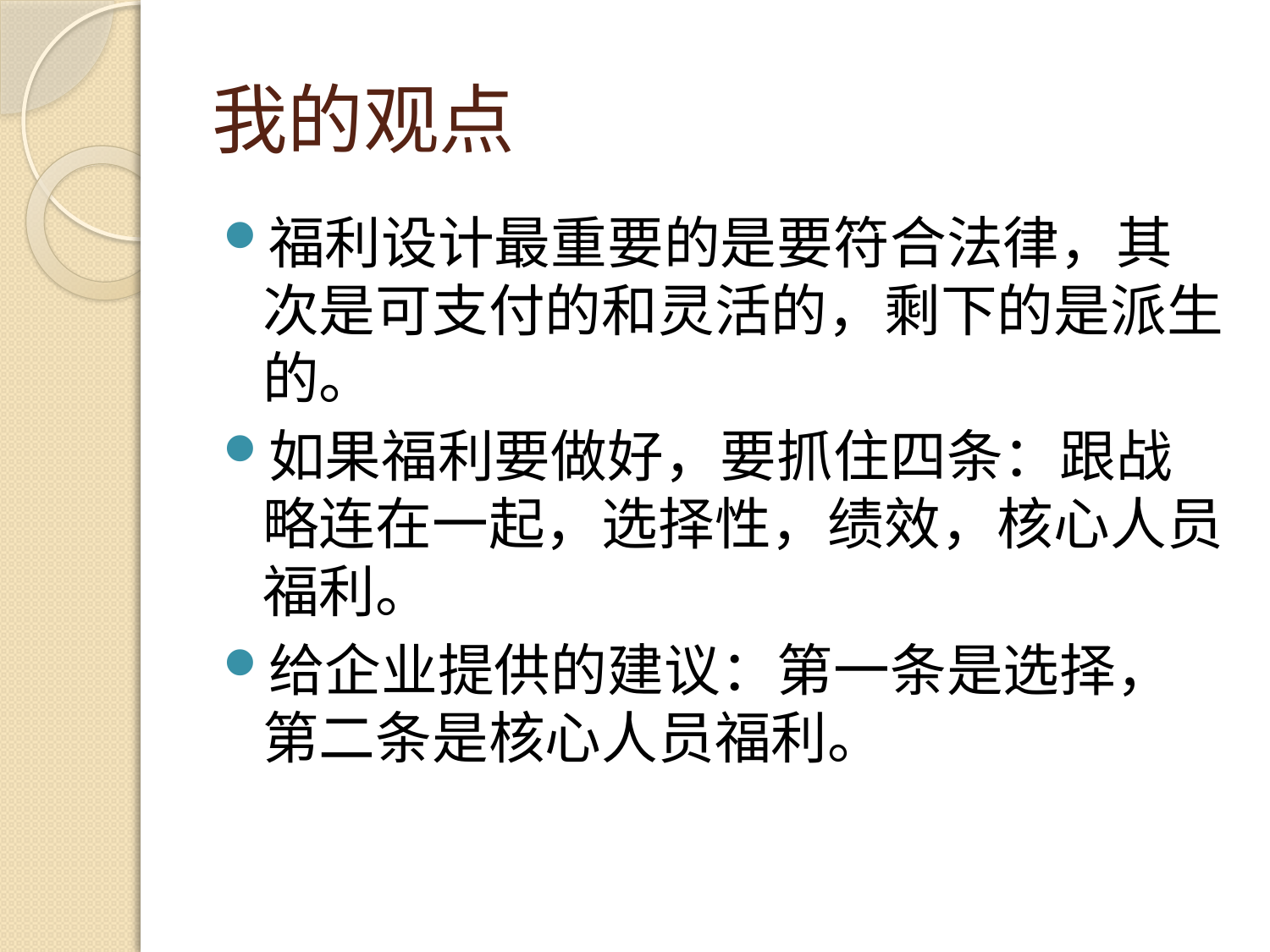

# 我的观点
福利设计最重要的是要符合法律，其次是可支付的和灵活的，剩下的是派生的。
如果福利要做好，要抓住四条：跟战略连在一起，选择性，绩效，核心人员福利。
给企业提供的建议：第一条是选择，第二条是核心人员福利。
19